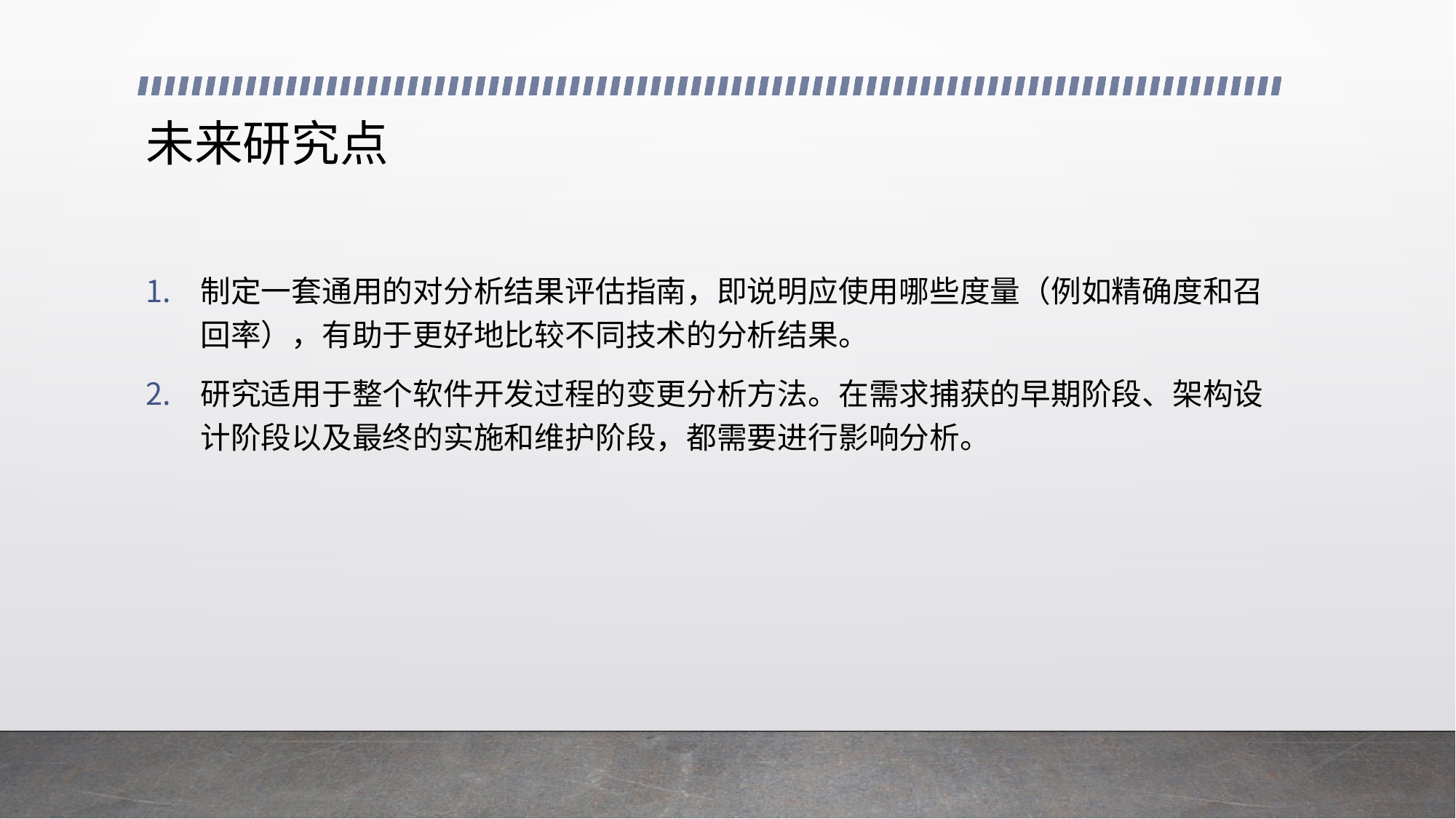

# 未来研究点
制定一套通用的对分析结果评估指南，即说明应使用哪些度量（例如精确度和召回率），有助于更好地比较不同技术的分析结果。
研究适用于整个软件开发过程的变更分析方法。在需求捕获的早期阶段、架构设计阶段以及最终的实施和维护阶段，都需要进行影响分析。